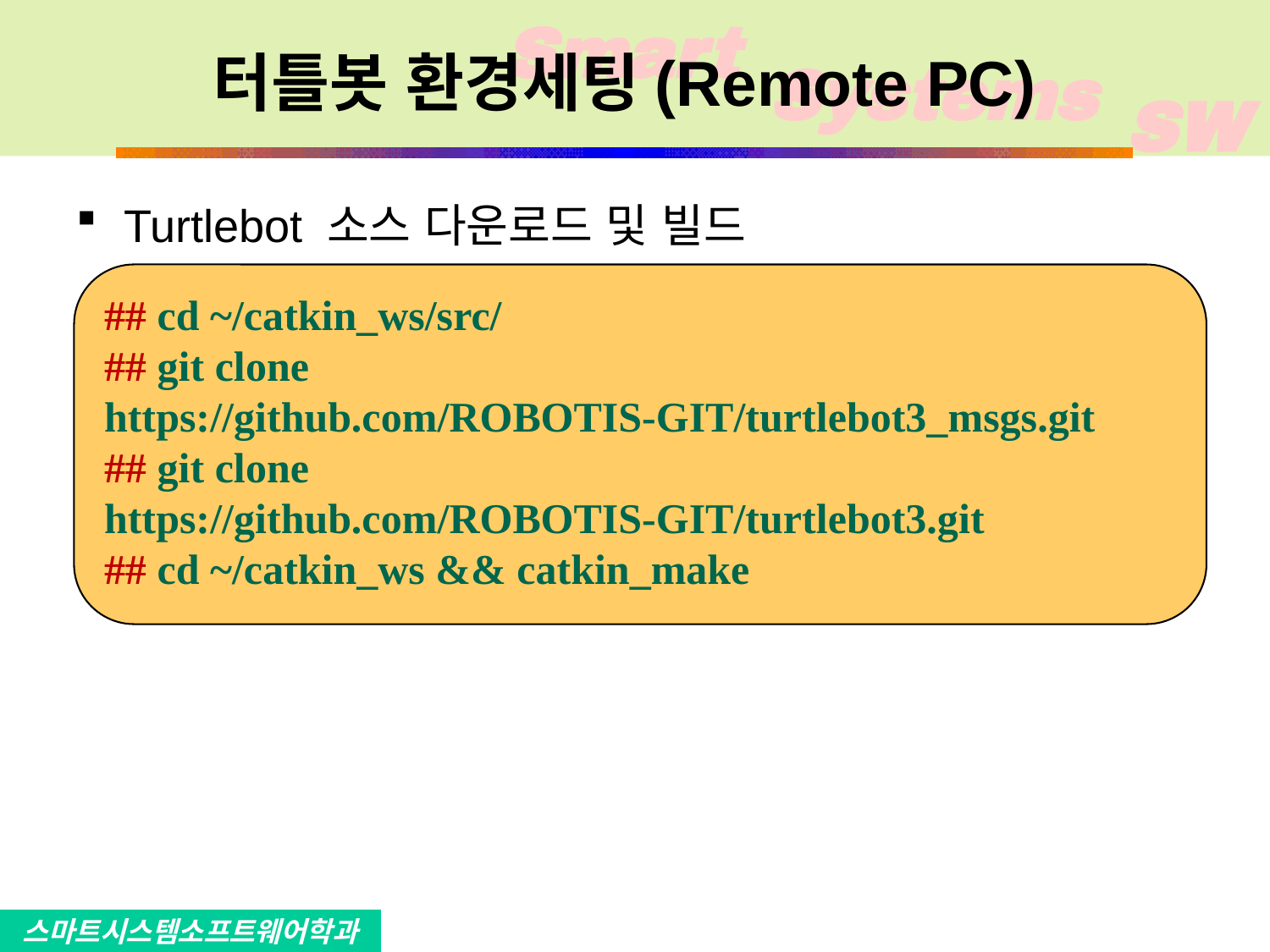

# 터틀봇 환경세팅(Remote PC)
Turtlebot 소스 다운로드 및 빌드
## cd ~/catkin_ws/src/
## git clone https://github.com/ROBOTIS-GIT/turtlebot3_msgs.git
## git clone https://github.com/ROBOTIS-GIT/turtlebot3.git
## cd ~/catkin_ws && catkin_make